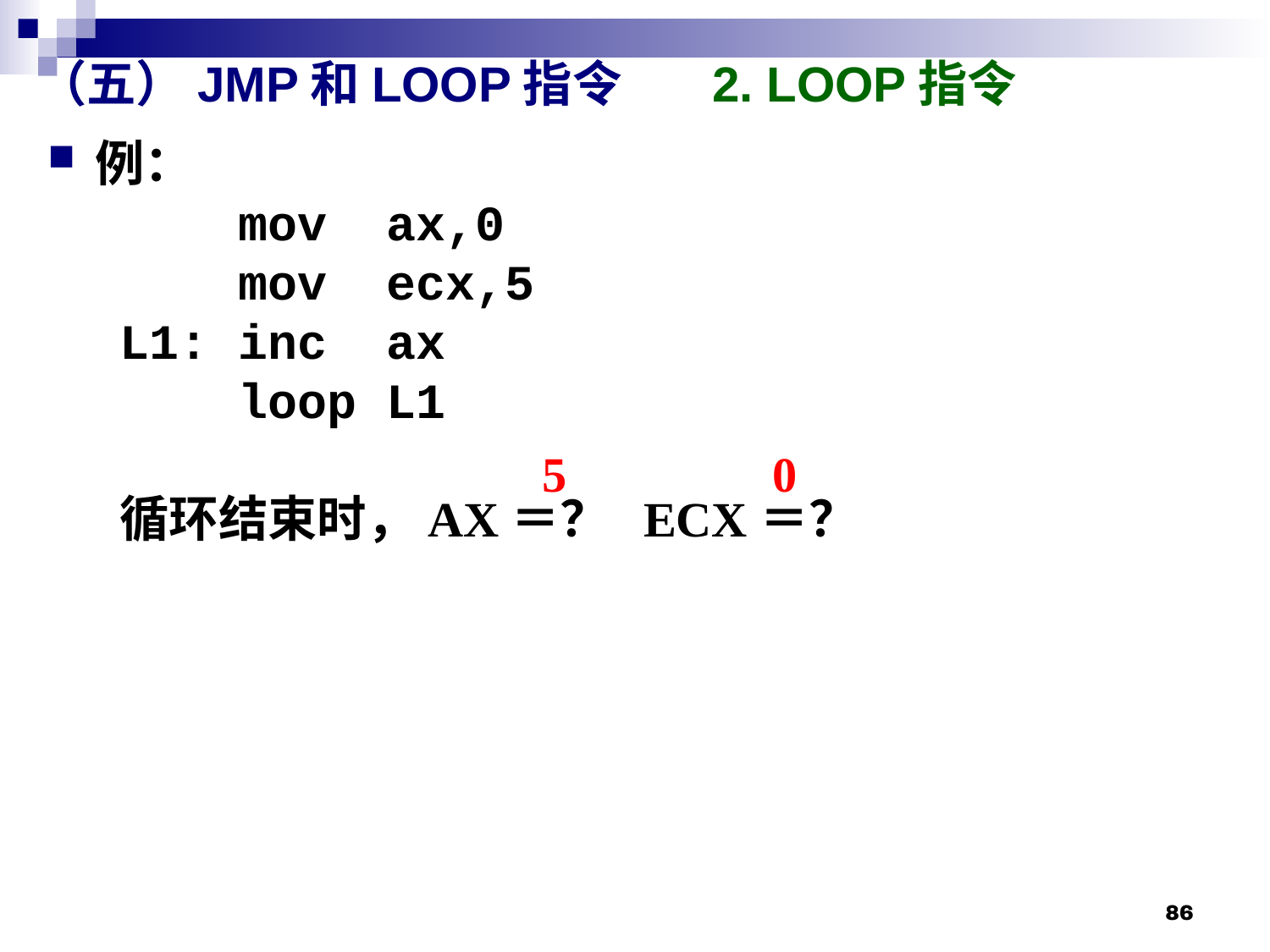

# （五）JMP和LOOP指令       2. LOOP指令
例：
    mov  ax,0
    mov  ecx,5
L1: inc  ax
    loop L1

循环结束时，AX＝？  ECX＝？
5
0
86